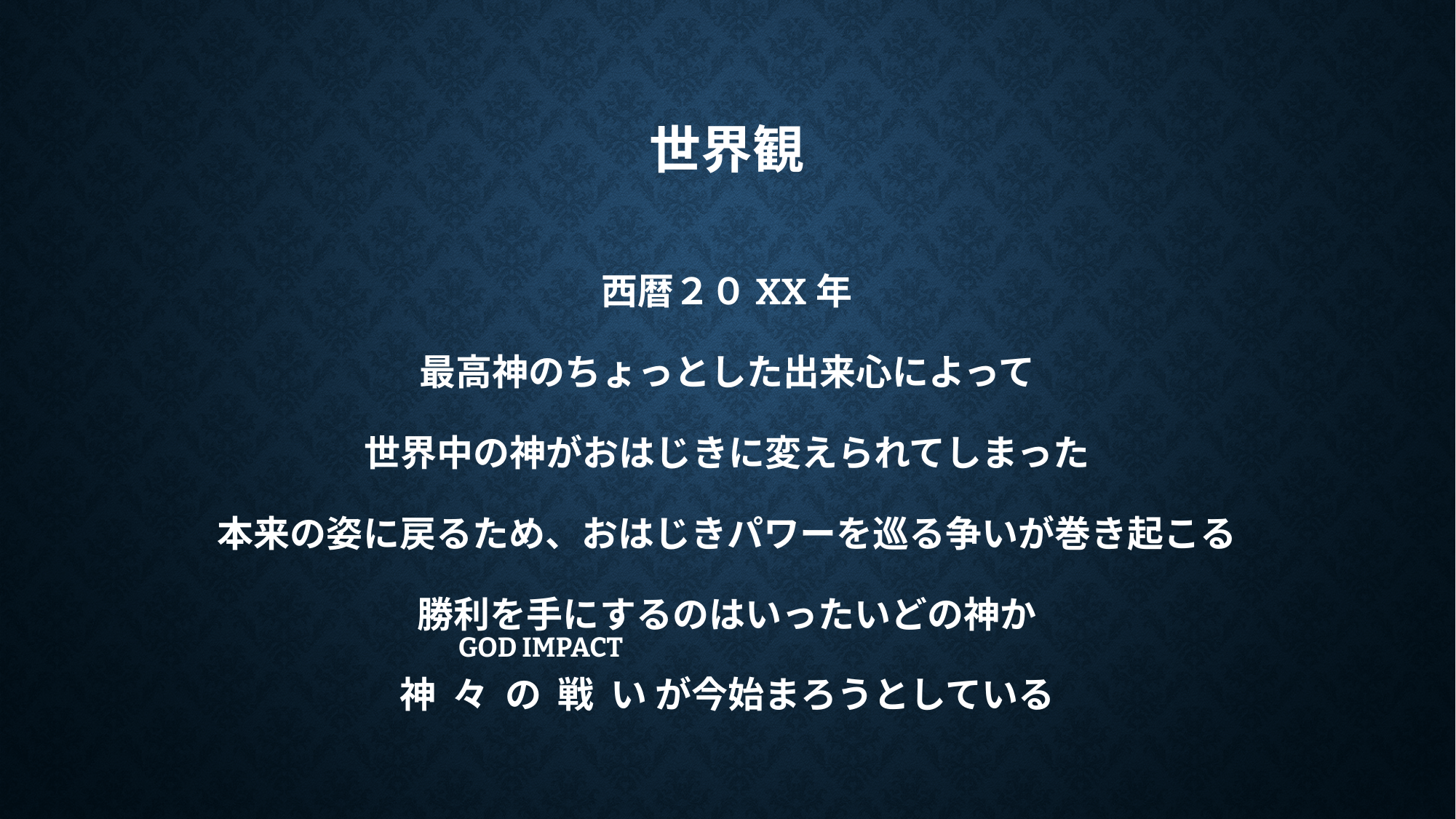

# 世界観
西暦２０XX年
最高神のちょっとした出来心によって
世界中の神がおはじきに変えられてしまった
本来の姿に戻るため、おはじきパワーを巡る争いが巻き起こる
勝利を手にするのはいったいどの神か
神  々  の  戦  い が今始まろうとしている
GOD IMPACT